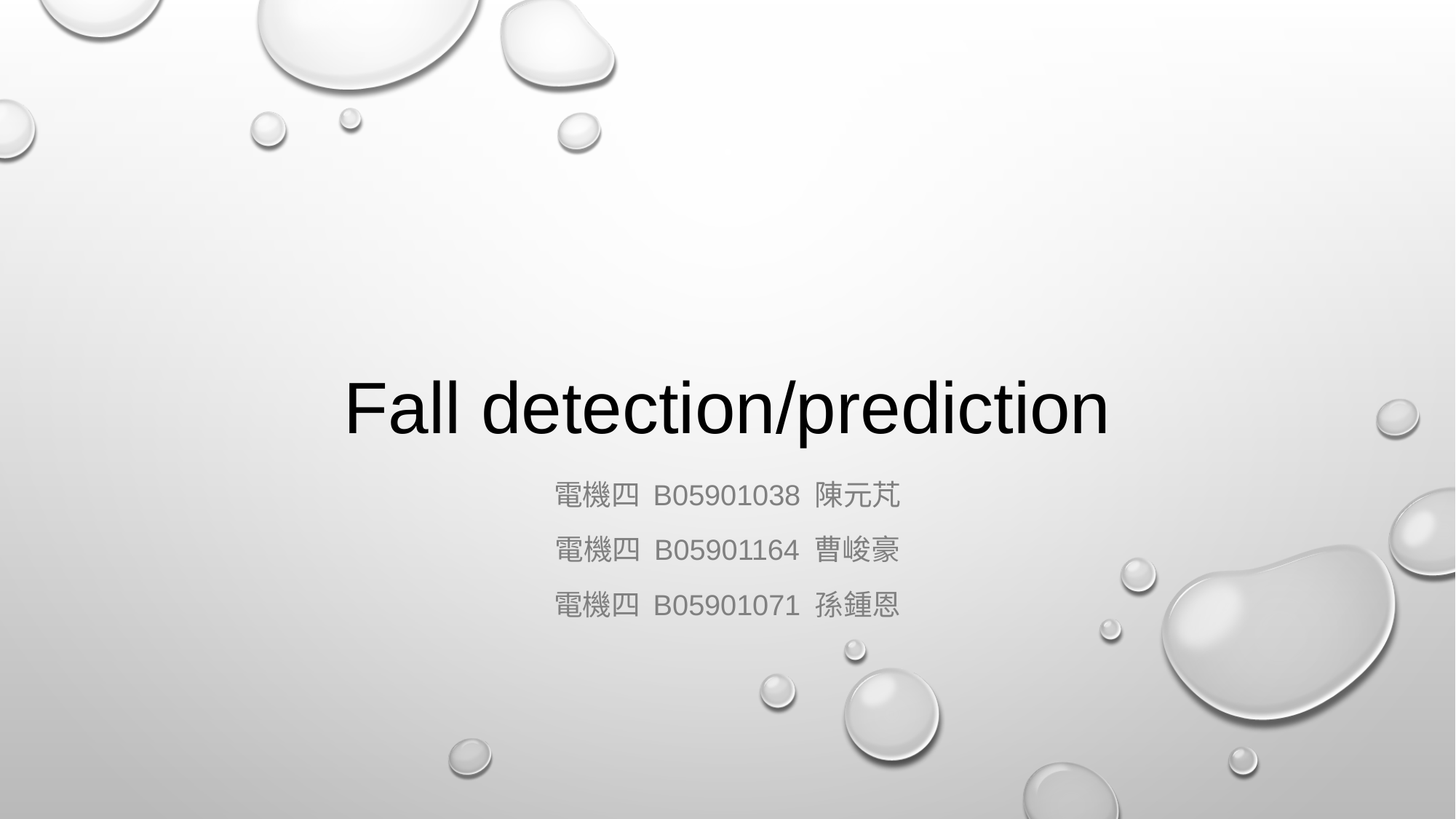

# Fall detection/prediction
電機四 B05901038 陳元芃
電機四 B05901164 曹峻豪
電機四 B05901071 孫鍾恩